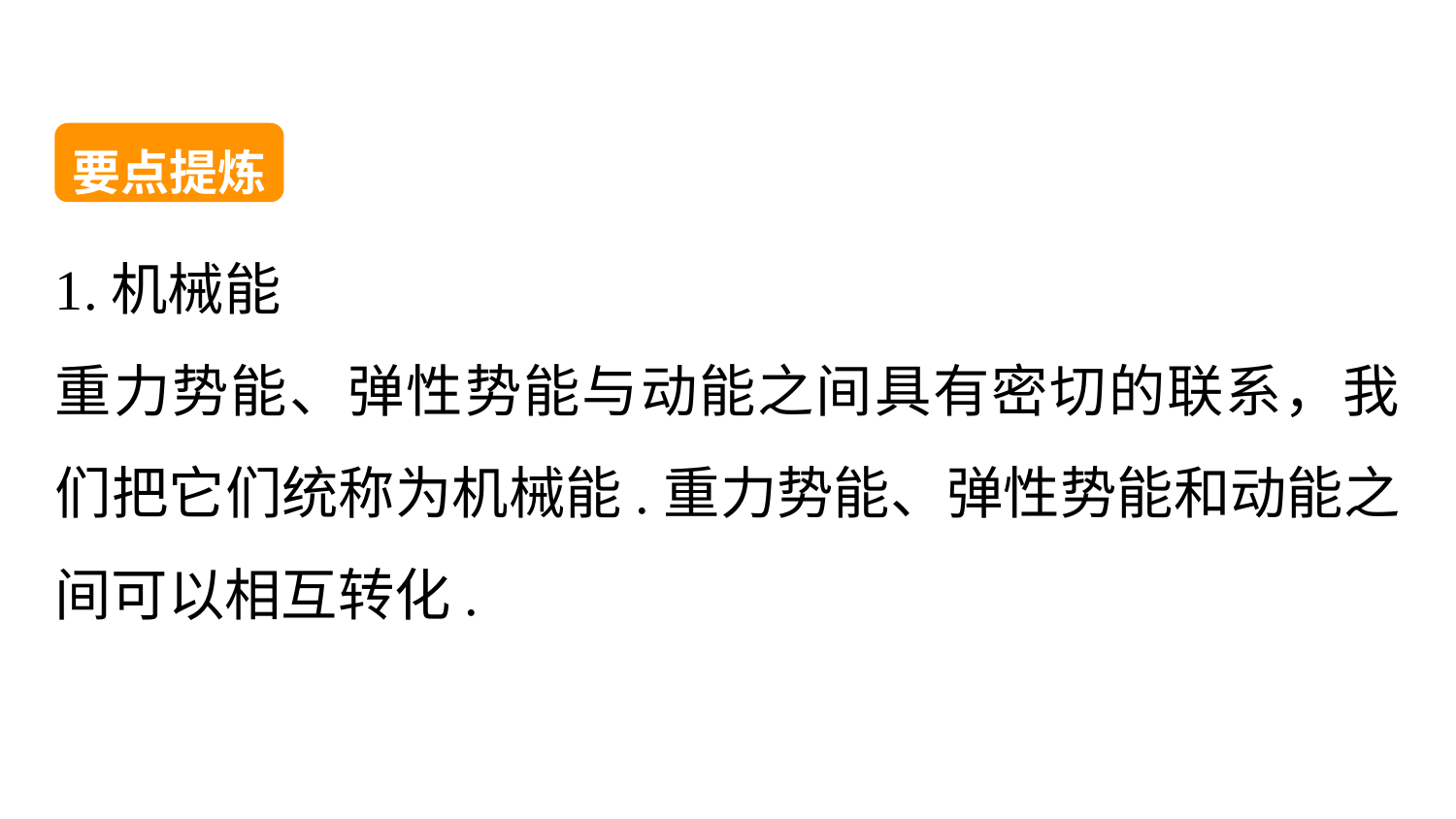

要点提炼
1.机械能
重力势能、弹性势能与动能之间具有密切的联系，我们把它们统称为机械能.重力势能、弹性势能和动能之间可以相互转化.